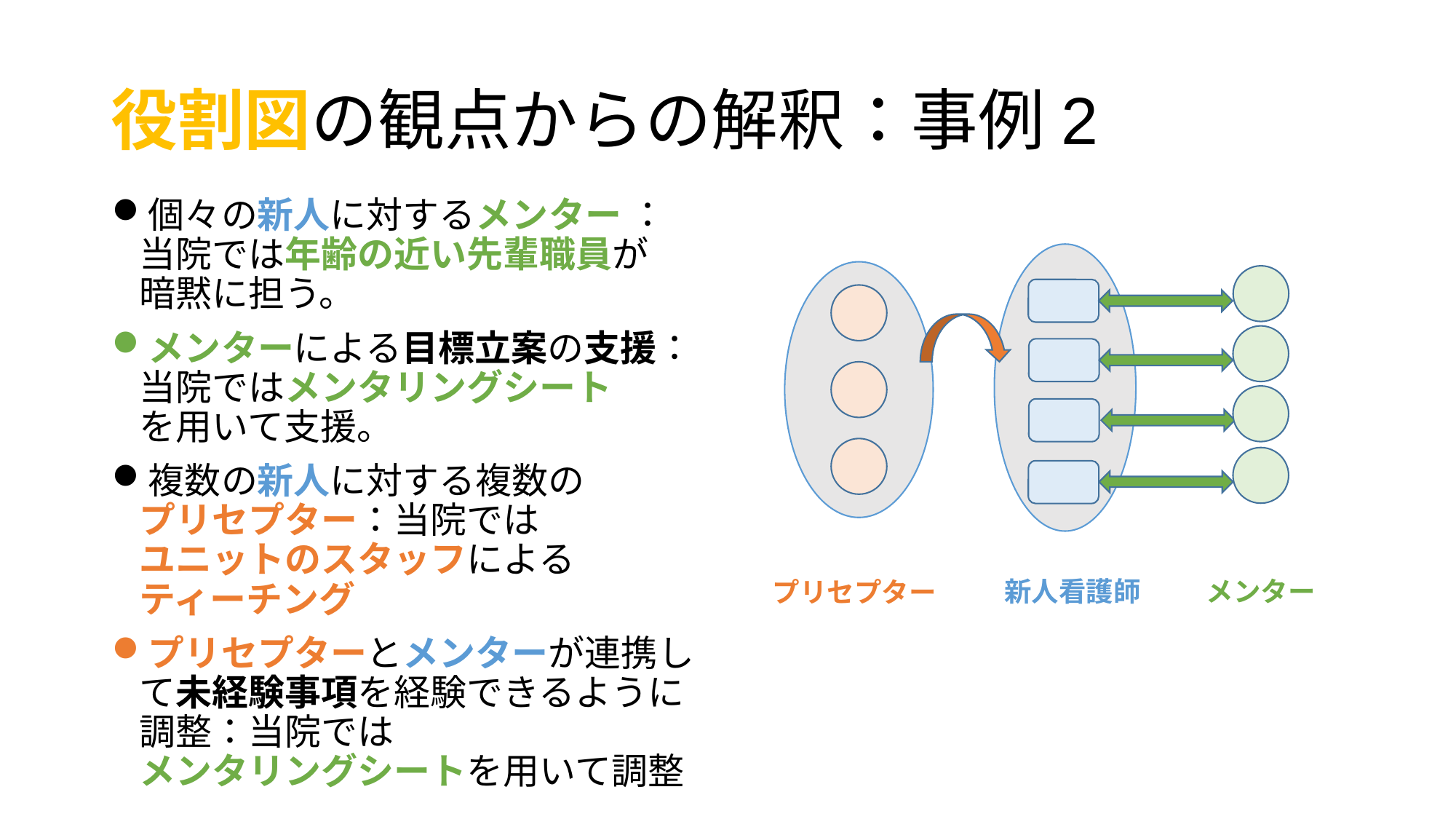

# 役割図の観点からの解釈：事例2
個々の新人に対するメンター ：
当院では年齢の近い先輩職員が
暗黙に担う。
メンターによる目標立案の支援：当院ではメンタリングシート
を用いて支援。
複数の新人に対する複数の
プリセプター：当院では
ユニットのスタッフによる
ティーチング
プリセプターとメンターが連携して未経験事項を経験できるように調整：当院では
メンタリングシートを用いて調整

新人看護師
メンター
プリセプター